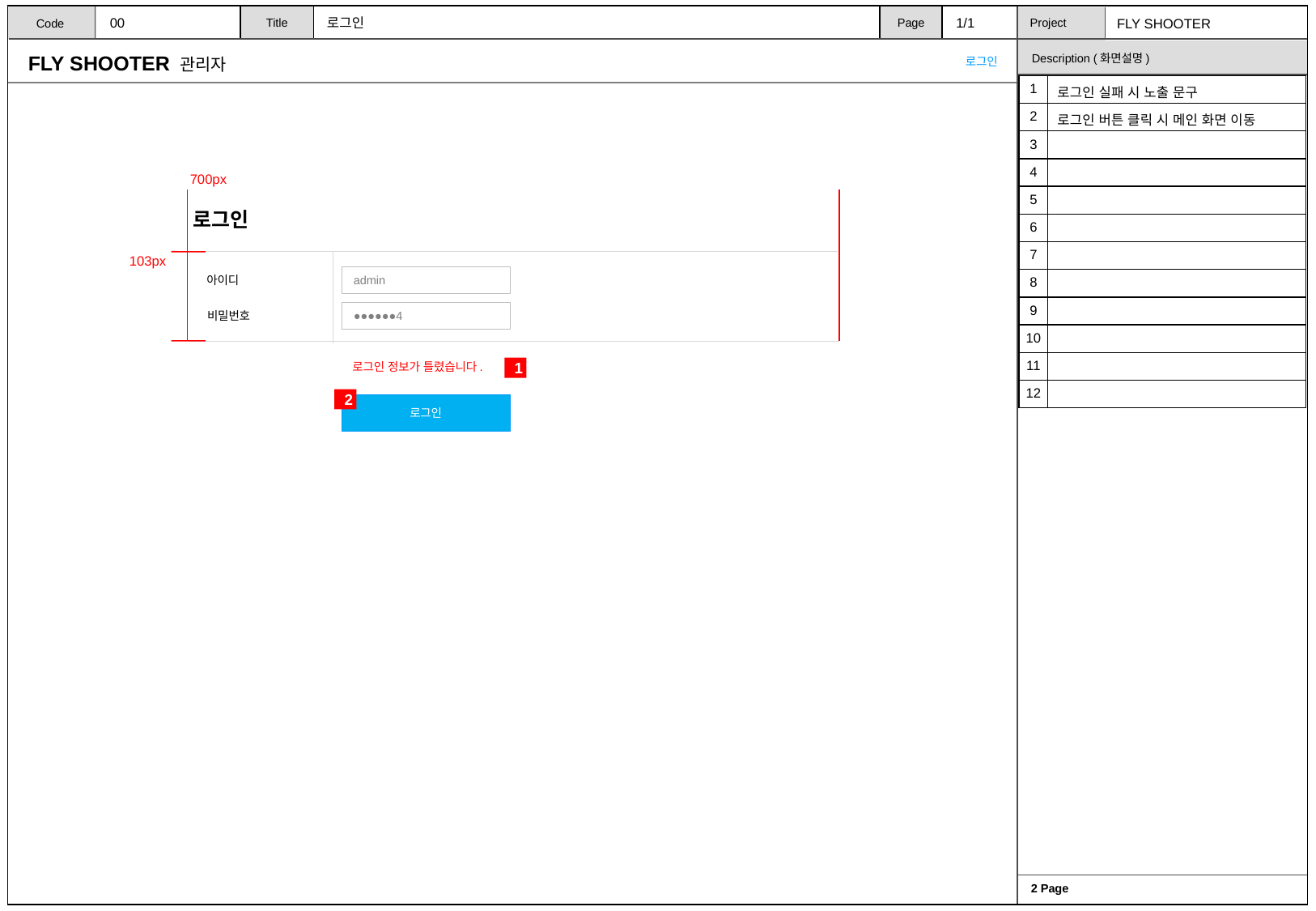

00
로그인
1/1
| 1 | 로그인 실패 시 노출 문구 |
| --- | --- |
| 2 | 로그인 버튼 클릭 시 메인 화면 이동 |
| 3 |  |
| 4 |  |
| 5 |  |
| 6 |  |
| 7 |  |
| 8 |  |
| 9 |  |
| 10 |  |
| 11 |  |
| 12 |  |
700px
로그인
103px
아이디
admin
비밀번호
●●●●●●4
로그인 정보가 틀렸습니다.
1
2
로그인